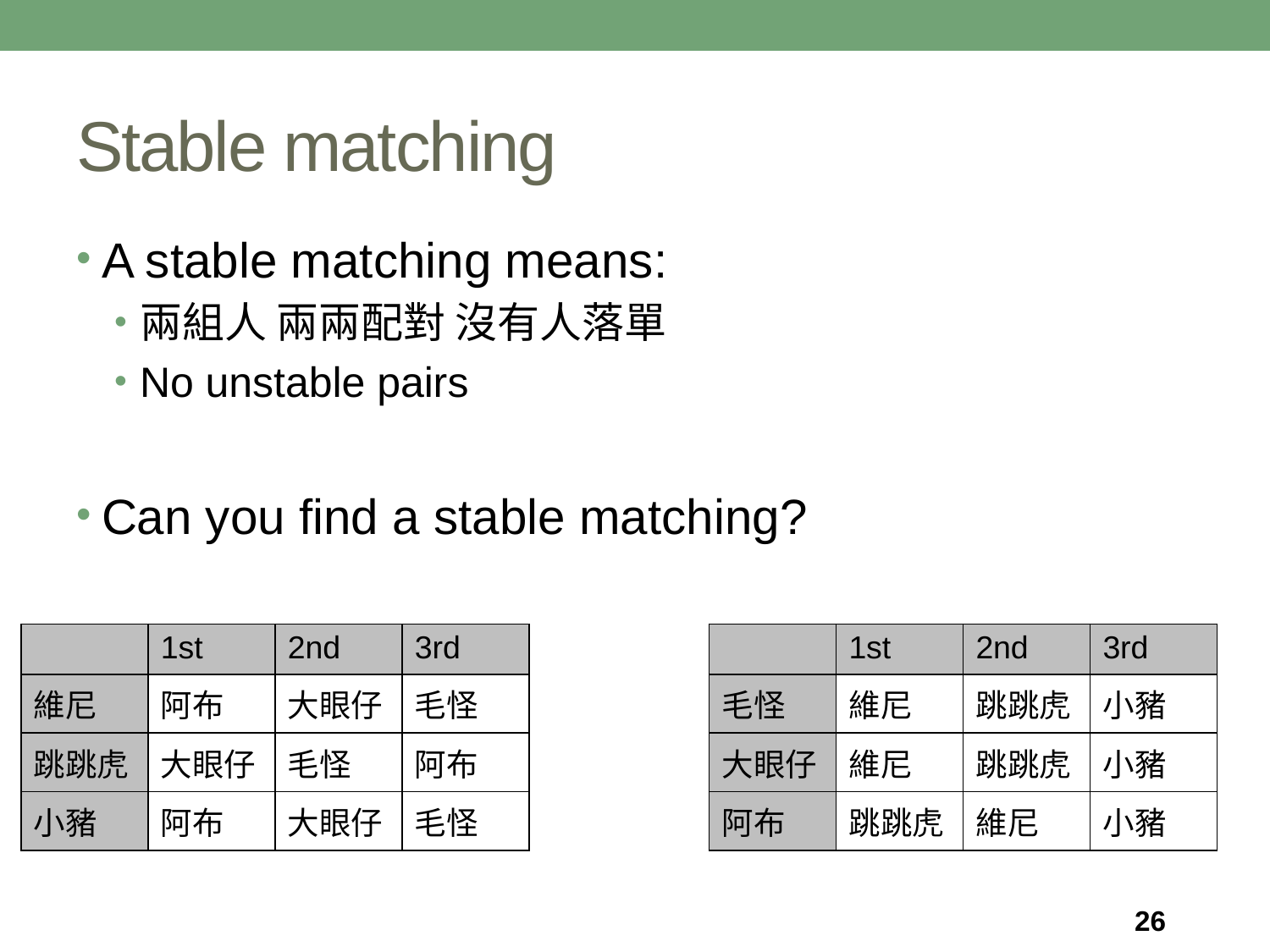

# Stable matching
A stable matching means:
兩組人 兩兩配對 沒有人落單
No unstable pairs

Can you find a stable matching?

|  | 1st | 2nd | 3rd |
| --- | --- | --- | --- |
| 維尼 | 阿布 | 大眼仔 | 毛怪 |
| 跳跳虎 | 大眼仔 | 毛怪 | 阿布 |
| 小豬 | 阿布 | 大眼仔 | 毛怪 |
|  | 1st | 2nd | 3rd |
| --- | --- | --- | --- |
| 毛怪 | 維尼 | 跳跳虎 | 小豬 |
| 大眼仔 | 維尼 | 跳跳虎 | 小豬 |
| 阿布 | 跳跳虎 | 維尼 | 小豬 |
26